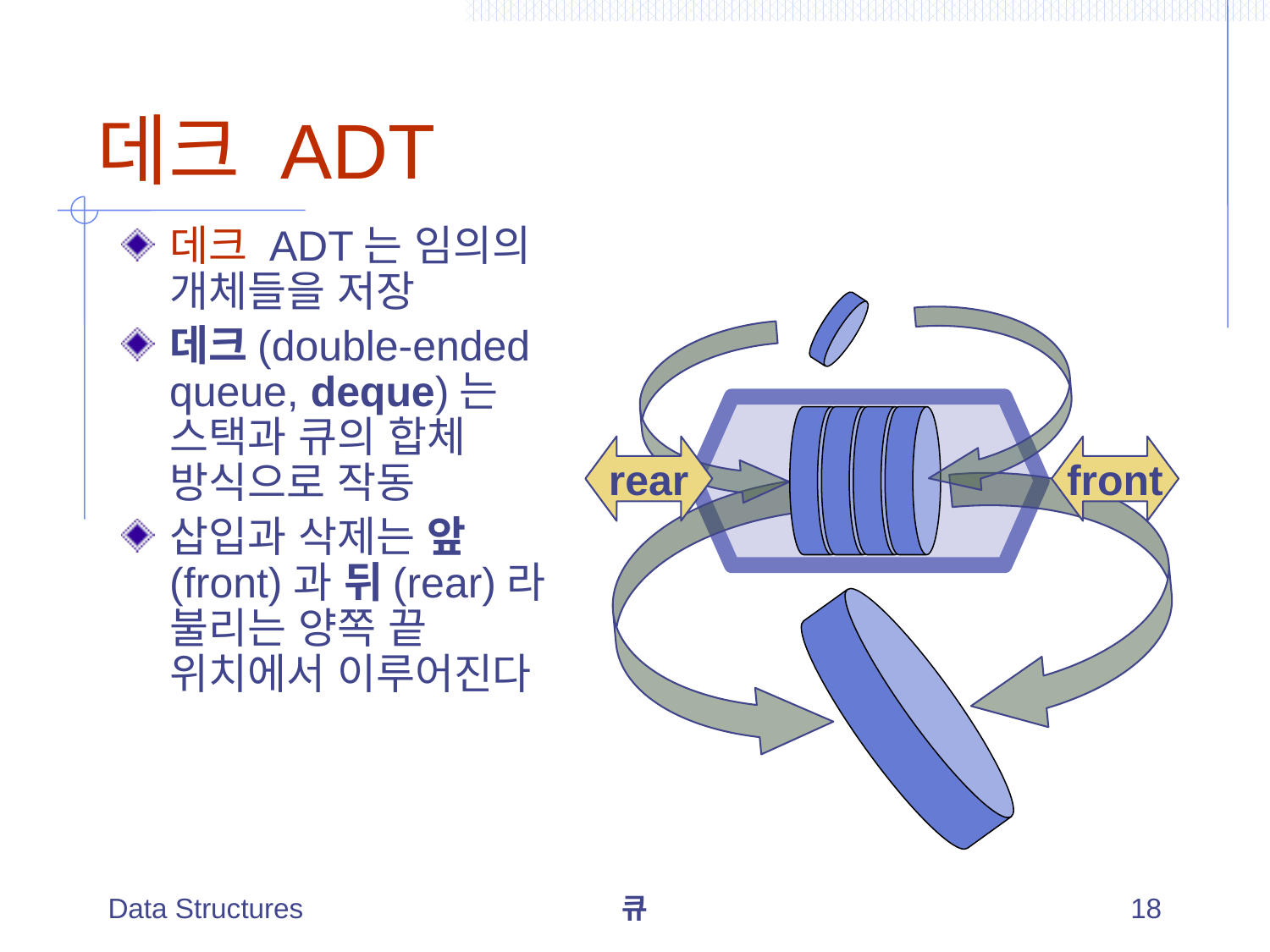

# 데크 ADT
데크 ADT는 임의의 개체들을 저장
데크(double-ended queue, deque)는 스택과 큐의 합체 방식으로 작동
삽입과 삭제는 앞(front)과 뒤(rear)라 불리는 양쪽 끝 위치에서 이루어진다

front
rear

Data Structures
큐
18